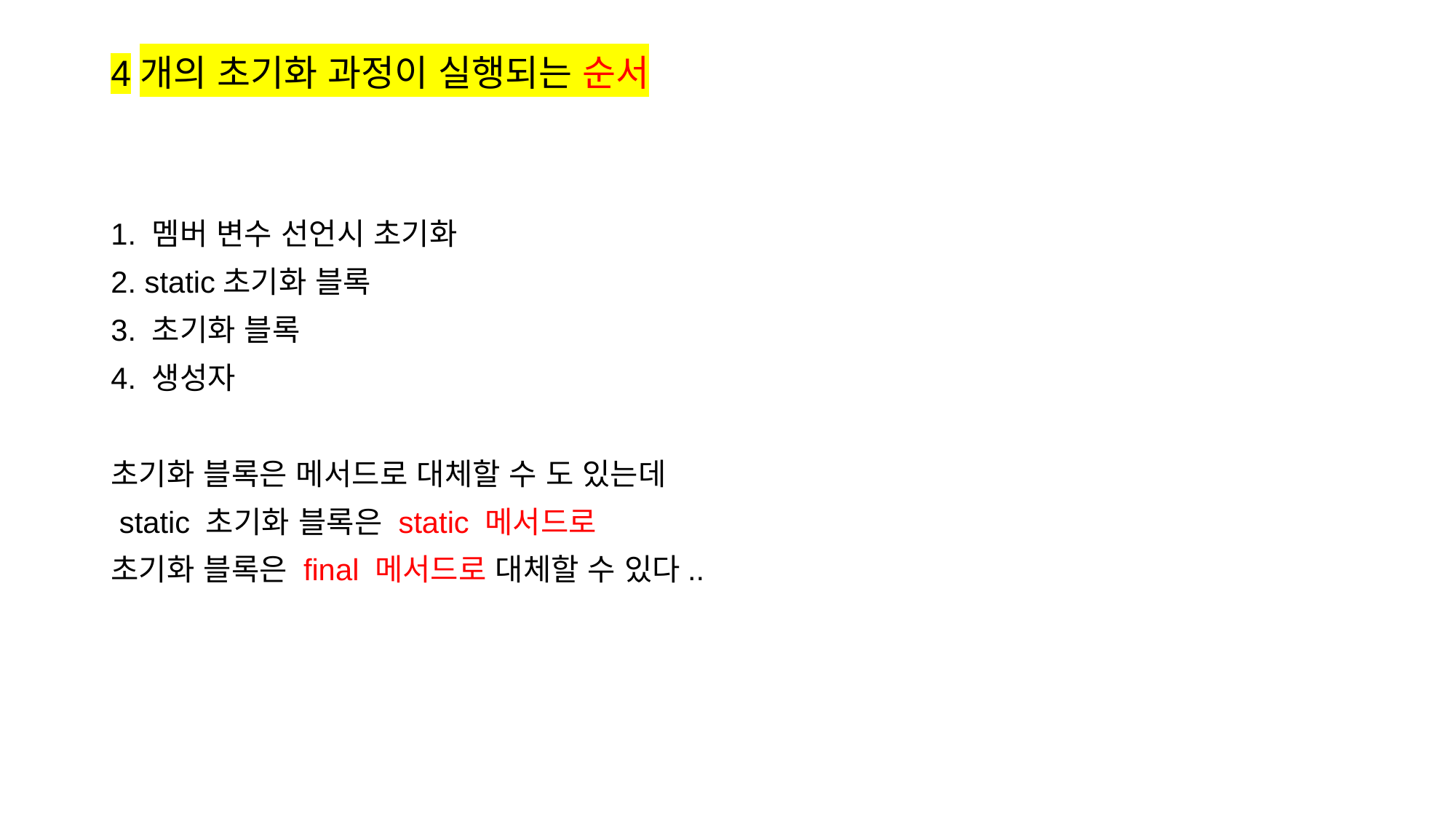

# 4개의 초기화 과정이 실행되는 순서

1. 멤버 변수 선언시 초기화
2. static초기화 블록
3. 초기화 블록
4. 생성자

초기화 블록은 메서드로 대체할 수 도 있는데
 static 초기화 블록은 static 메서드로
초기화 블록은 final 메서드로 대체할 수 있다..